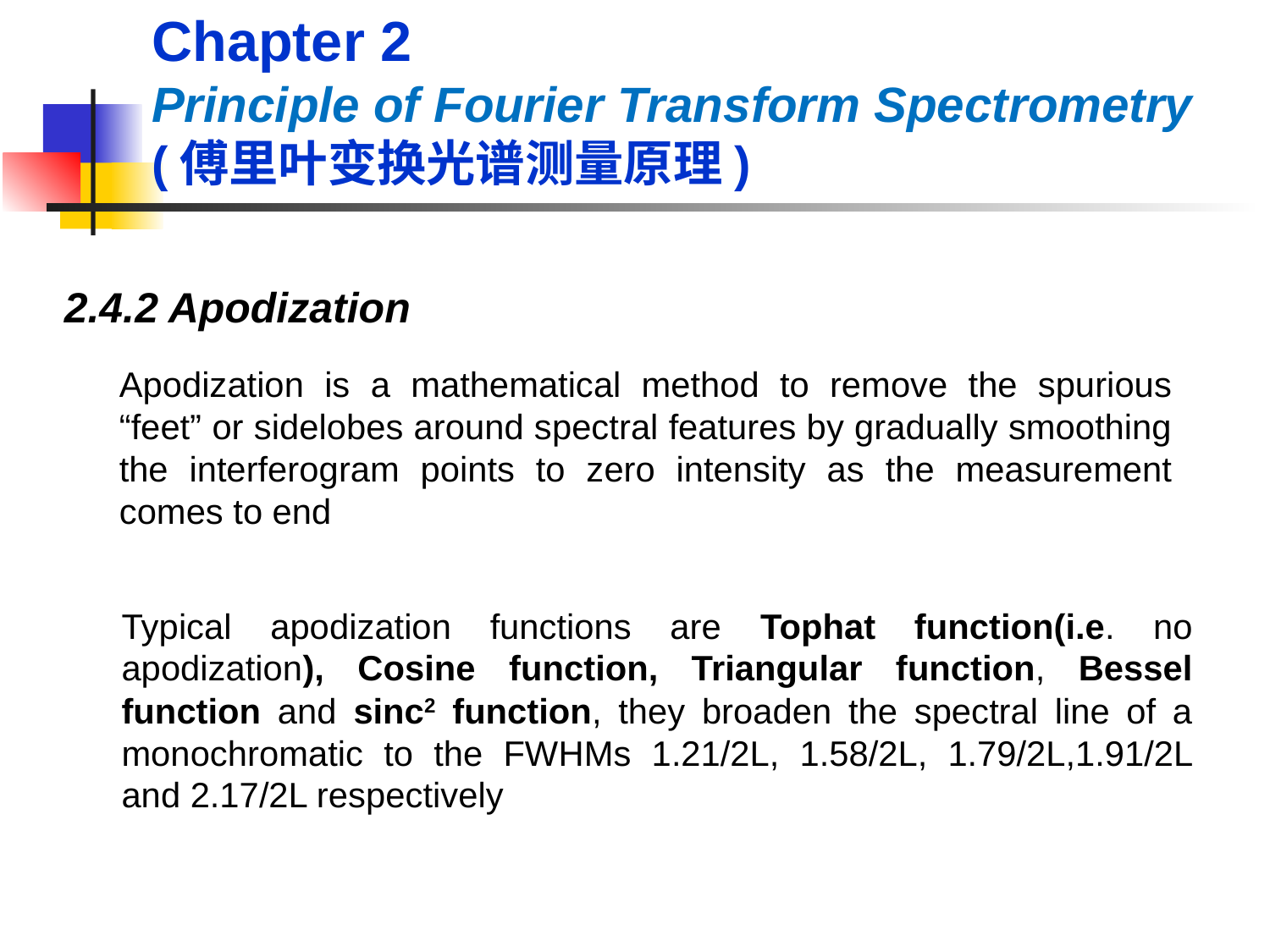

Chapter 2
Principle of Fourier Transform Spectrometry (傅里叶变换光谱测量原理)

2.4.2 Apodization
Apodization is a mathematical method to remove the spurious “feet” or sidelobes around spectral features by gradually smoothing the interferogram points to zero intensity as the measurement comes to end
Typical apodization functions are Tophat function(i.e. no apodization), Cosine function, Triangular function, Bessel function and sinc2 function, they broaden the spectral line of a monochromatic to the FWHMs 1.21/2L, 1.58/2L, 1.79/2L,1.91/2L and 2.17/2L respectively